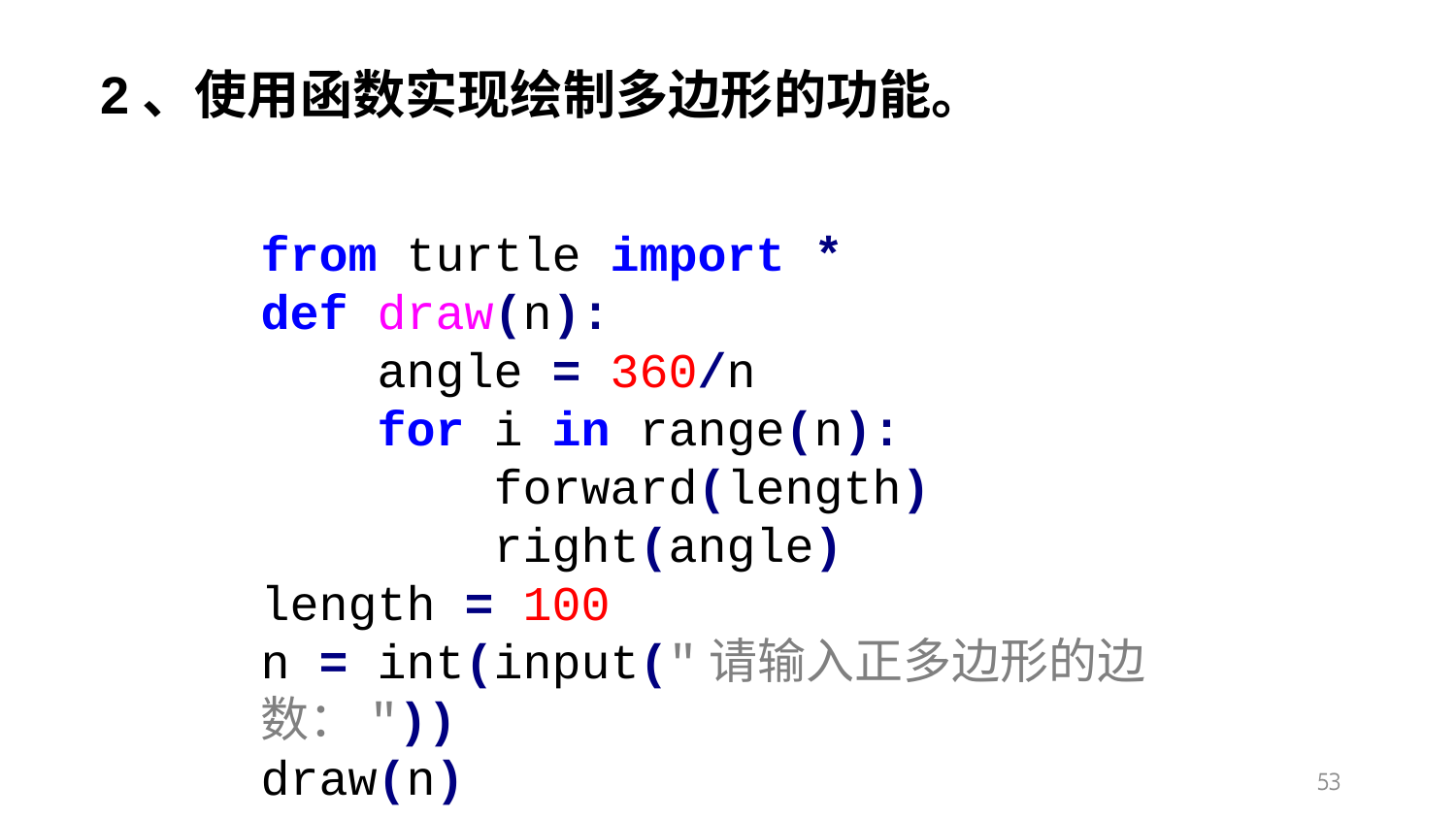

2、使用函数实现绘制多边形的功能。
from turtle import *
def draw(n):
    angle = 360/n
    for i in range(n):
        forward(length)
        right(angle)
length = 100
n = int(input("请输入正多边形的边数："))
draw(n)
53